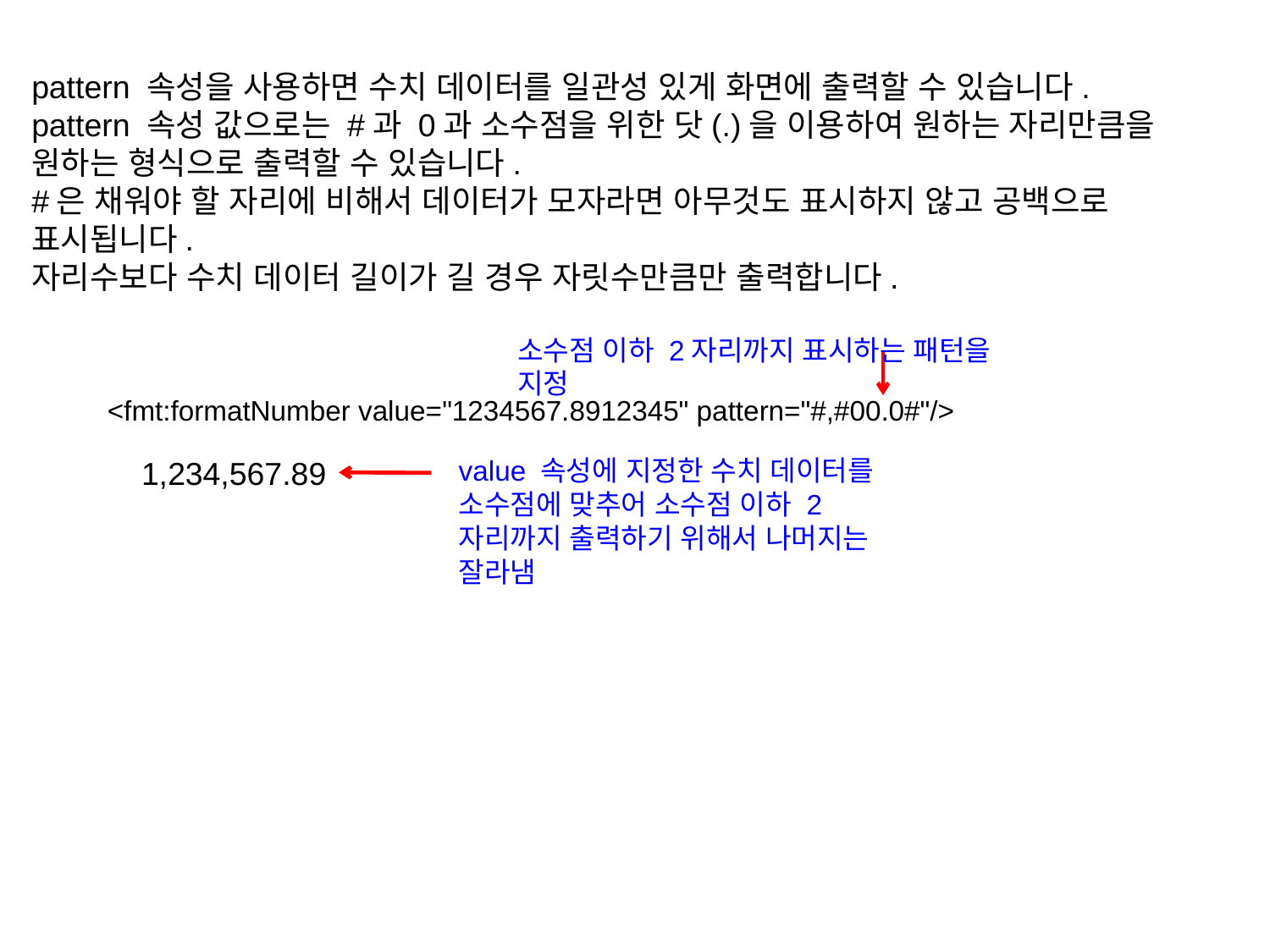

pattern 속성을 사용하면 수치 데이터를 일관성 있게 화면에 출력할 수 있습니다.
pattern 속성 값으로는 #과 0과 소수점을 위한 닷(.)을 이용하여 원하는 자리만큼을 원하는 형식으로 출력할 수 있습니다.
#은 채워야 할 자리에 비해서 데이터가 모자라면 아무것도 표시하지 않고 공백으로 표시됩니다.
자리수보다 수치 데이터 길이가 길 경우 자릿수만큼만 출력합니다.
소수점 이하 2자리까지 표시하는 패턴을 지정
<fmt:formatNumber value="1234567.8912345" pattern="#,#00.0#"/>
1,234,567.89
value 속성에 지정한 수치 데이터를
소수점에 맞추어 소수점 이하 2자리까지 출력하기 위해서 나머지는 잘라냄